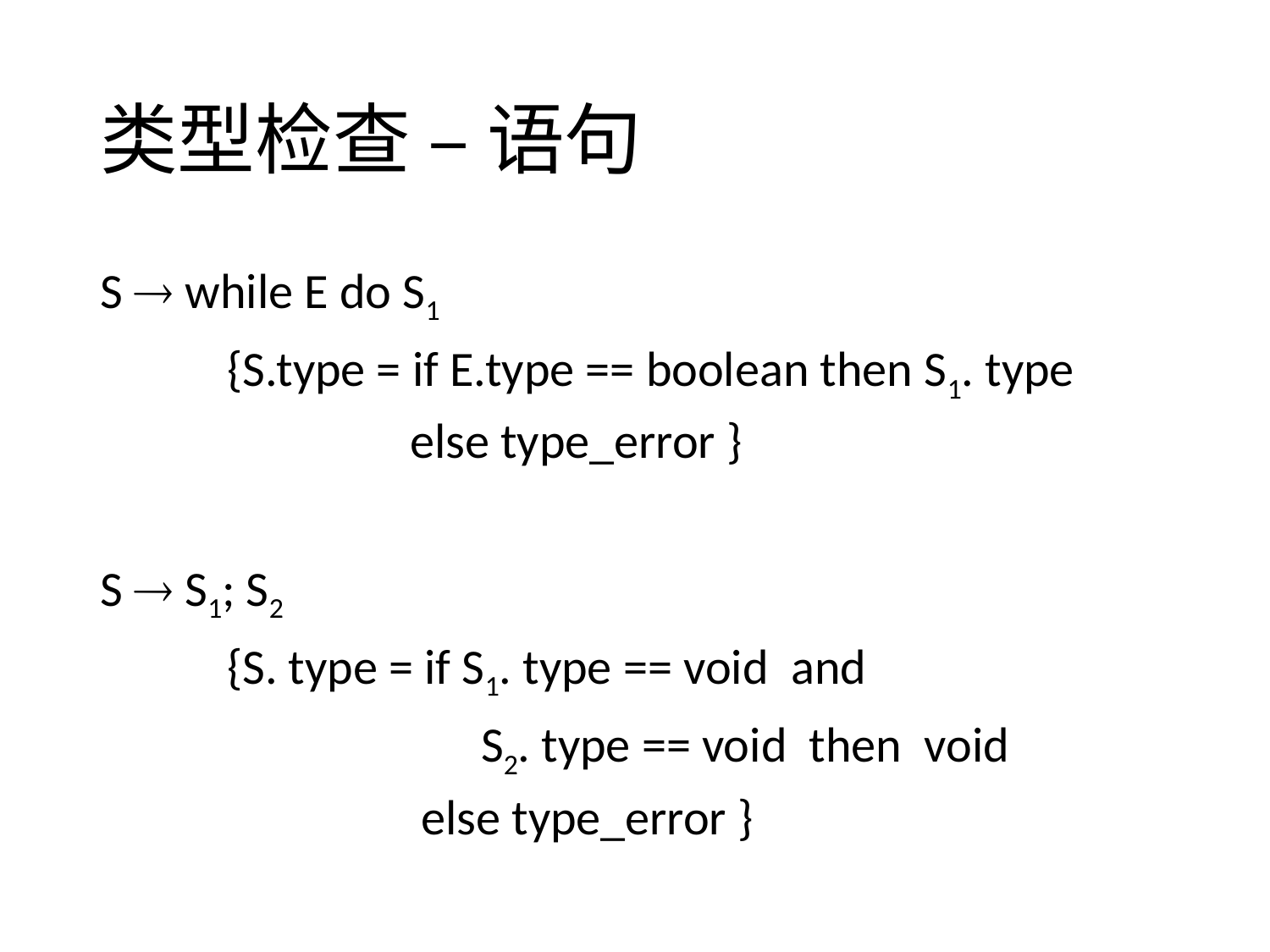

# 类型检查 – 语句
S → while E do S1
	{S.type = if E.type == boolean then S1. type
		     else type_error }

S → S1; S2
	{S. type = if S1. type == void  and
			S2. type == void  then  void
		      else type_error }